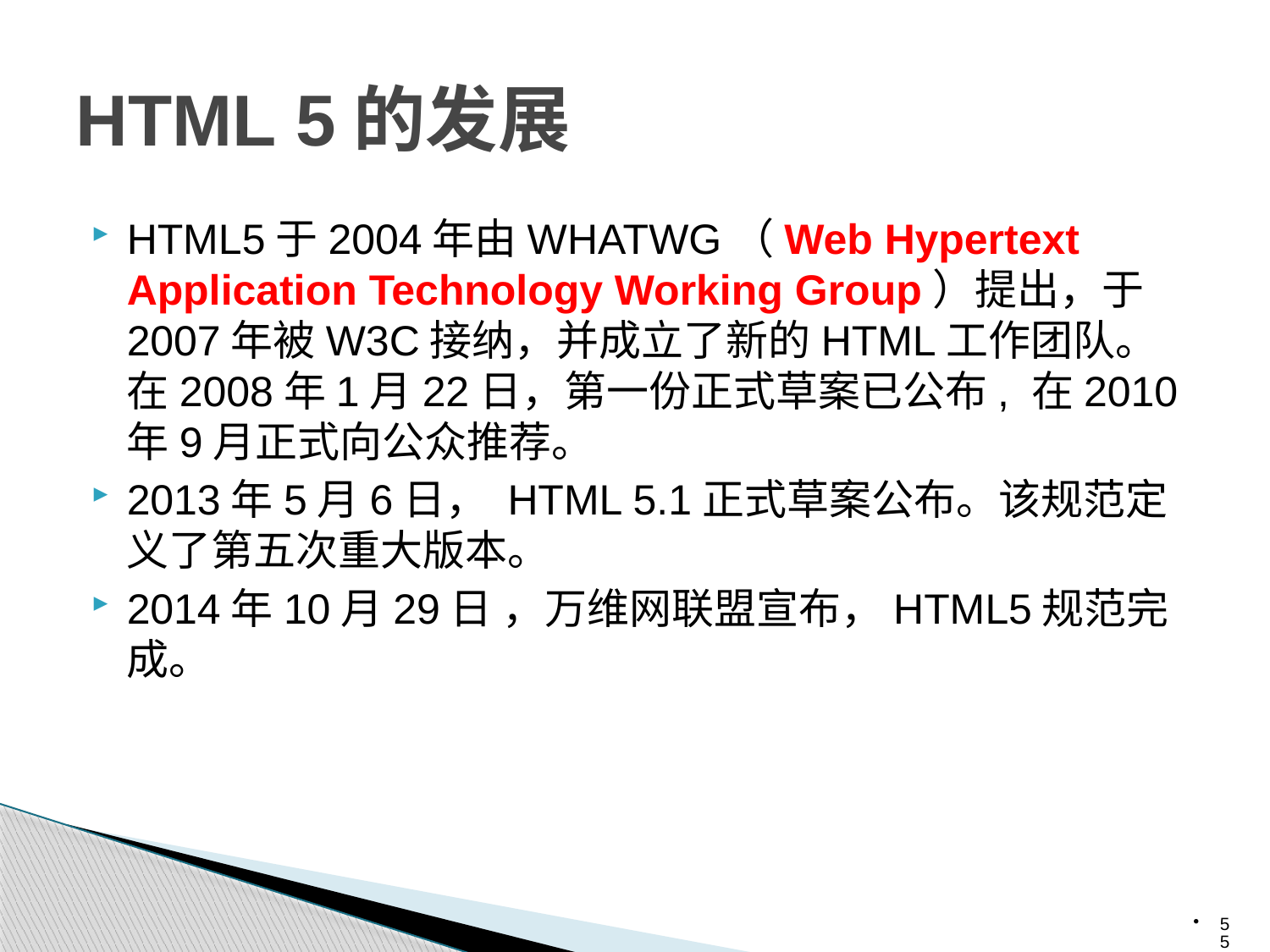

# HTML 5的发展
HTML5于2004年由WHATWG（Web Hypertext Application Technology Working Group）提出，于2007年被W3C接纳，并成立了新的HTML工作团队。在2008年1月22日，第一份正式草案已公布, 在2010年9月正式向公众推荐。
2013年5月6日， HTML 5.1正式草案公布。该规范定义了第五次重大版本。
2014年10月29日 ，万维网联盟宣布，HTML5规范完成。

55